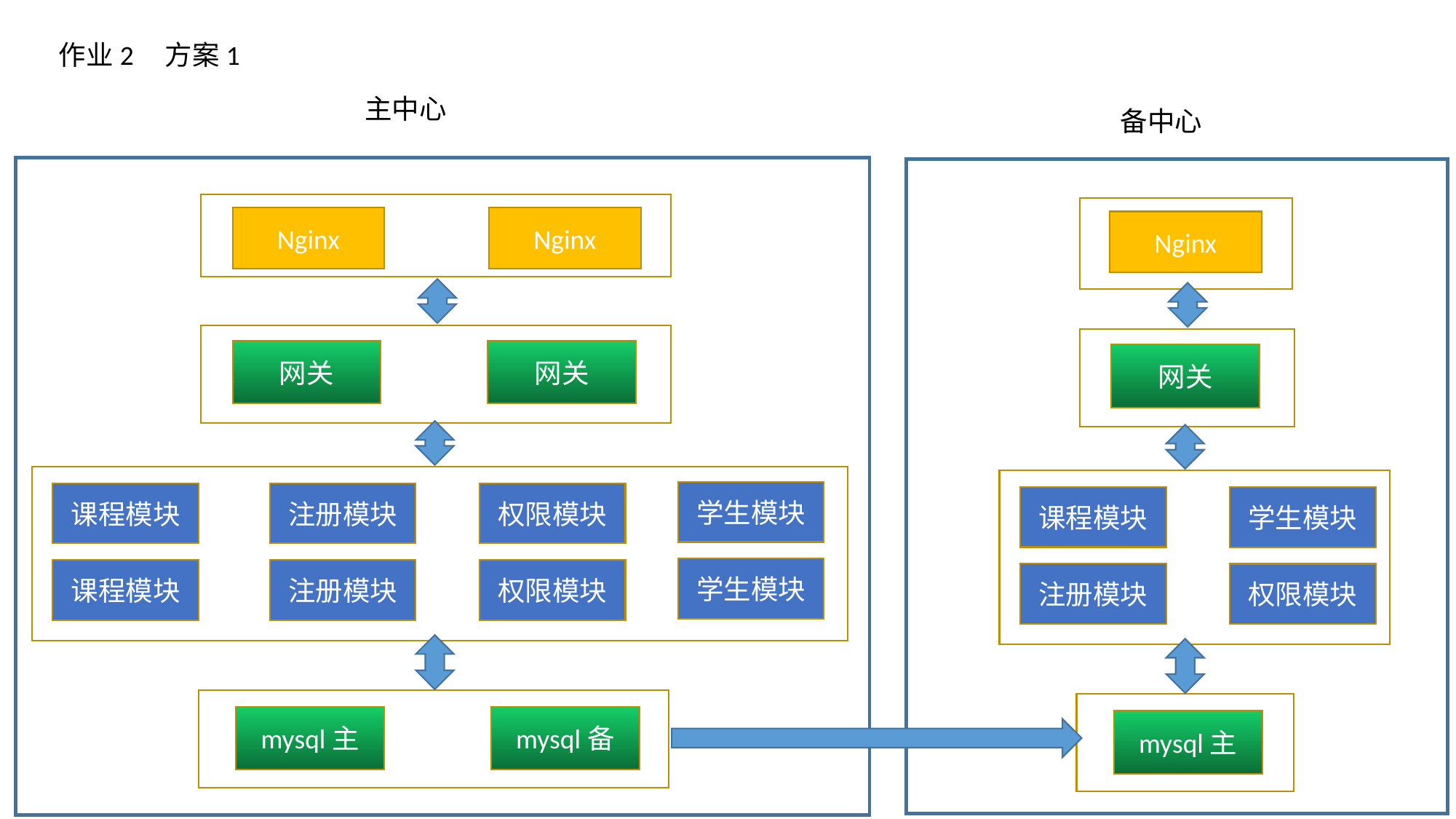

作业2    方案1
主中心
备中心

Nginx
Nginx
Nginx
Nginx
Nginx

Nginx
Nginx
网关
网关
网关

Nginx
Nginx
学生模块
注册模块
课程模块
权限模块
课程模块
学生模块
学生模块
注册模块
课程模块
权限模块
注册模块
权限模块

Nginx
Nginx
mysql主
mysql备
mysql主